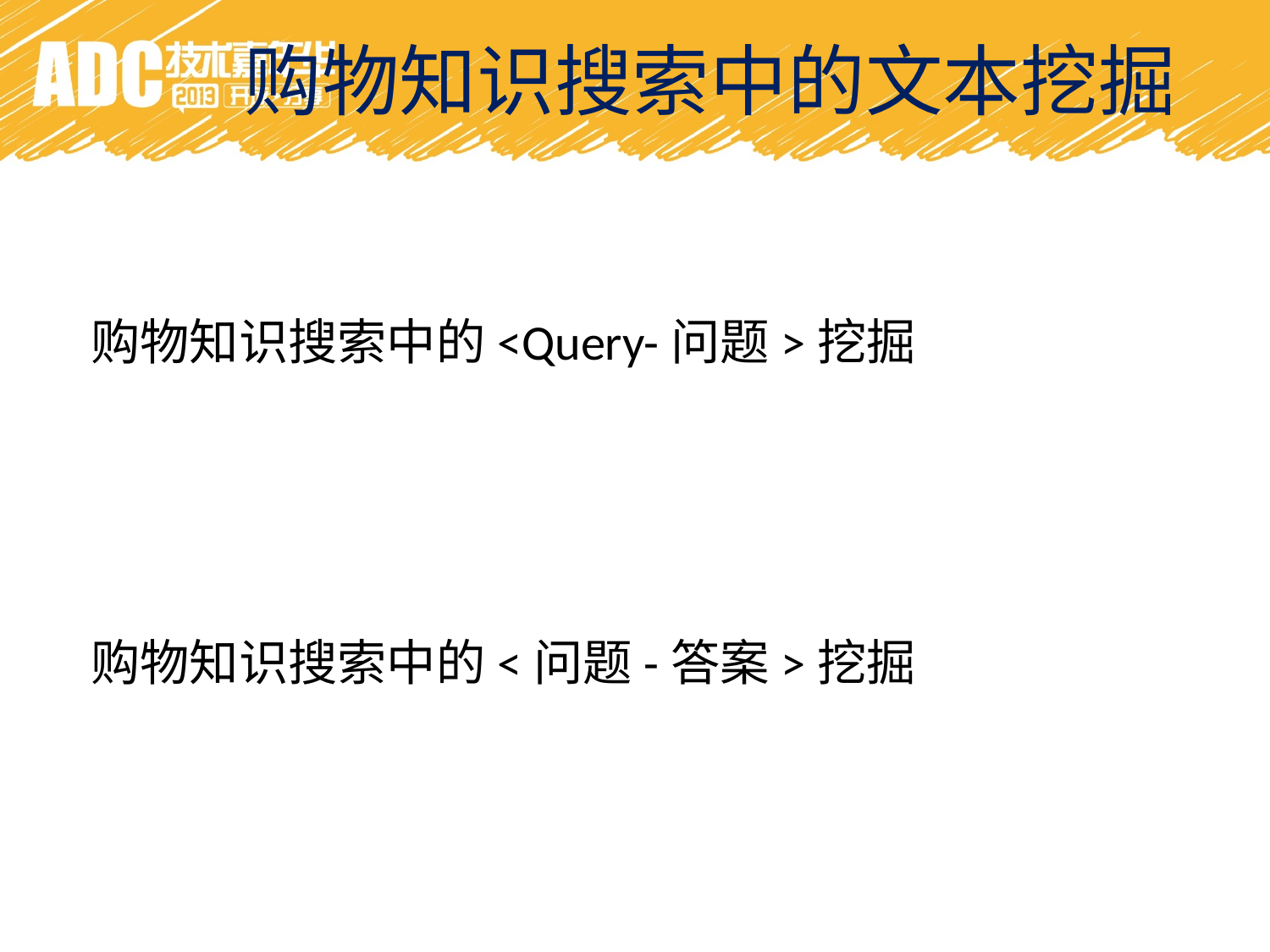

购物知识搜索中的文本挖掘

购物知识搜索中的<Query-问题>挖掘

购物知识搜索中的<问题-答案>挖掘